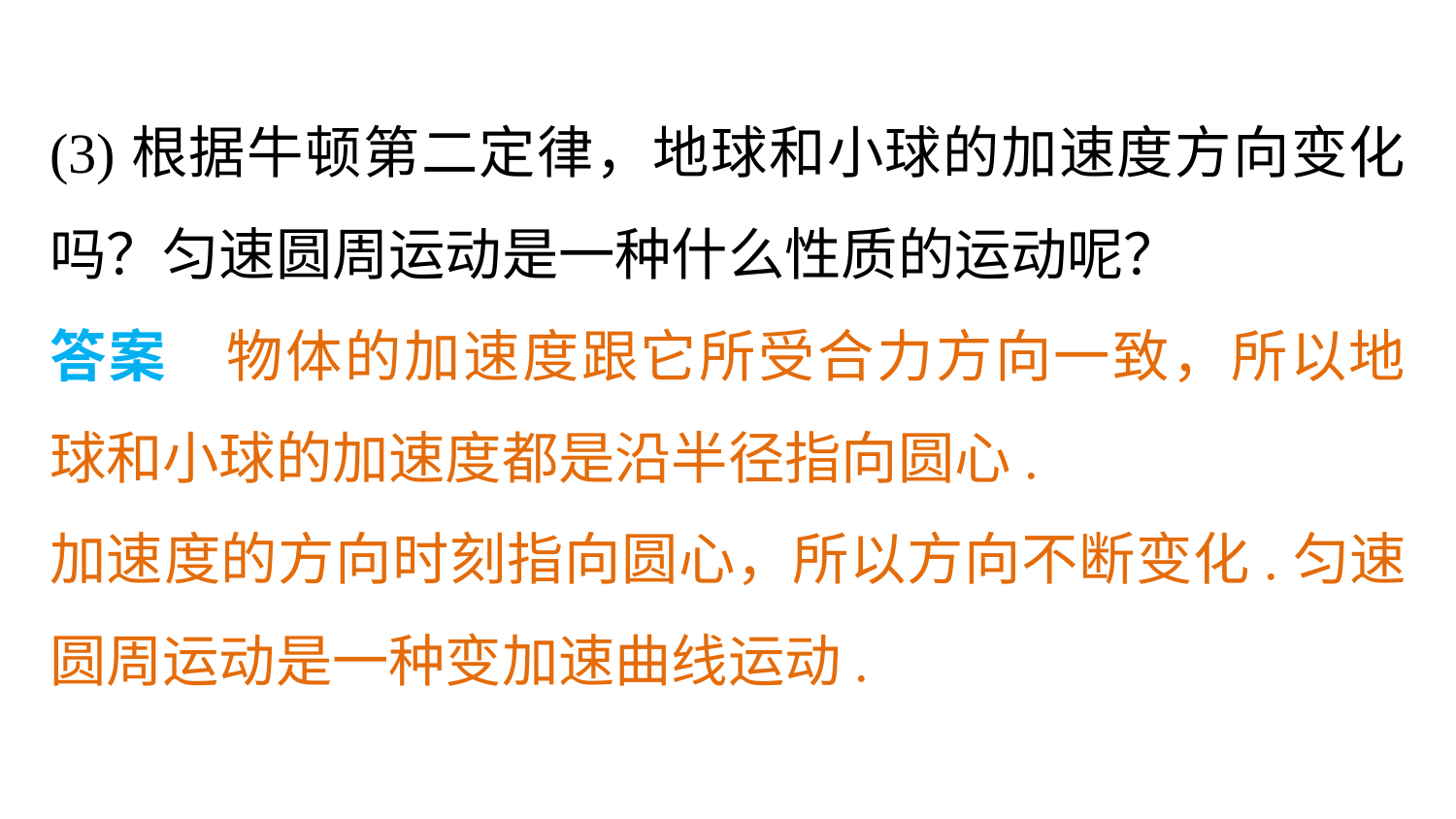

(3)根据牛顿第二定律，地球和小球的加速度方向变化吗？匀速圆周运动是一种什么性质的运动呢？
答案　物体的加速度跟它所受合力方向一致，所以地球和小球的加速度都是沿半径指向圆心.
加速度的方向时刻指向圆心，所以方向不断变化.匀速圆周运动是一种变加速曲线运动.